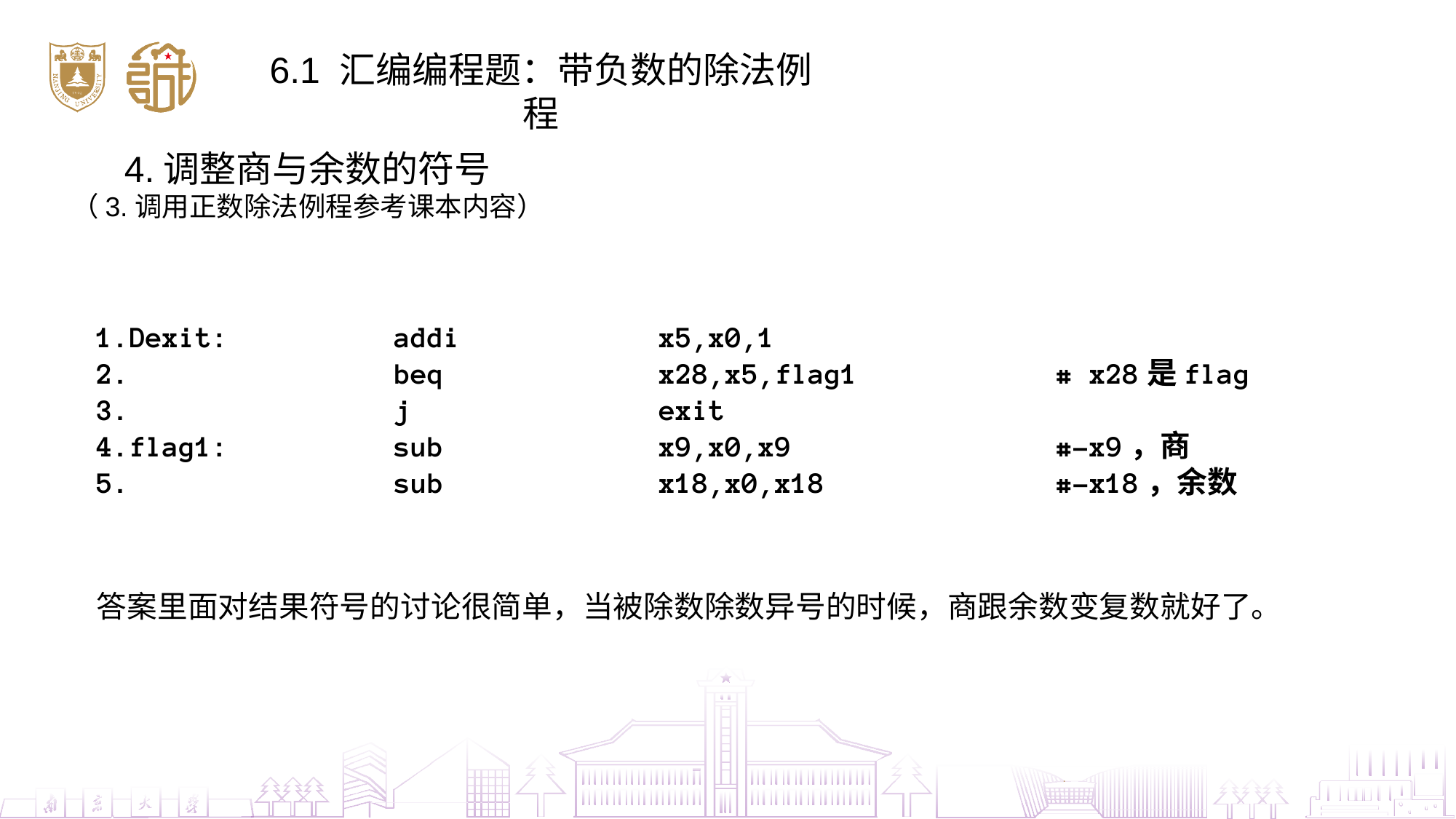

6.1 汇编编程题：带负数的除法例程
4.调整商与余数的符号
（3.调用正数除法例程参考课本内容）
Dexit:          addi            x5,x0,1
                beq             x28,x5,flag1            # x28是flag
                j               exit
flag1:          sub             x9,x0,x9                #-x9，商
                sub             x18,x0,x18              #-x18，余数
答案里面对结果符号的讨论很简单，当被除数除数异号的时候，商跟余数变复数就好了。